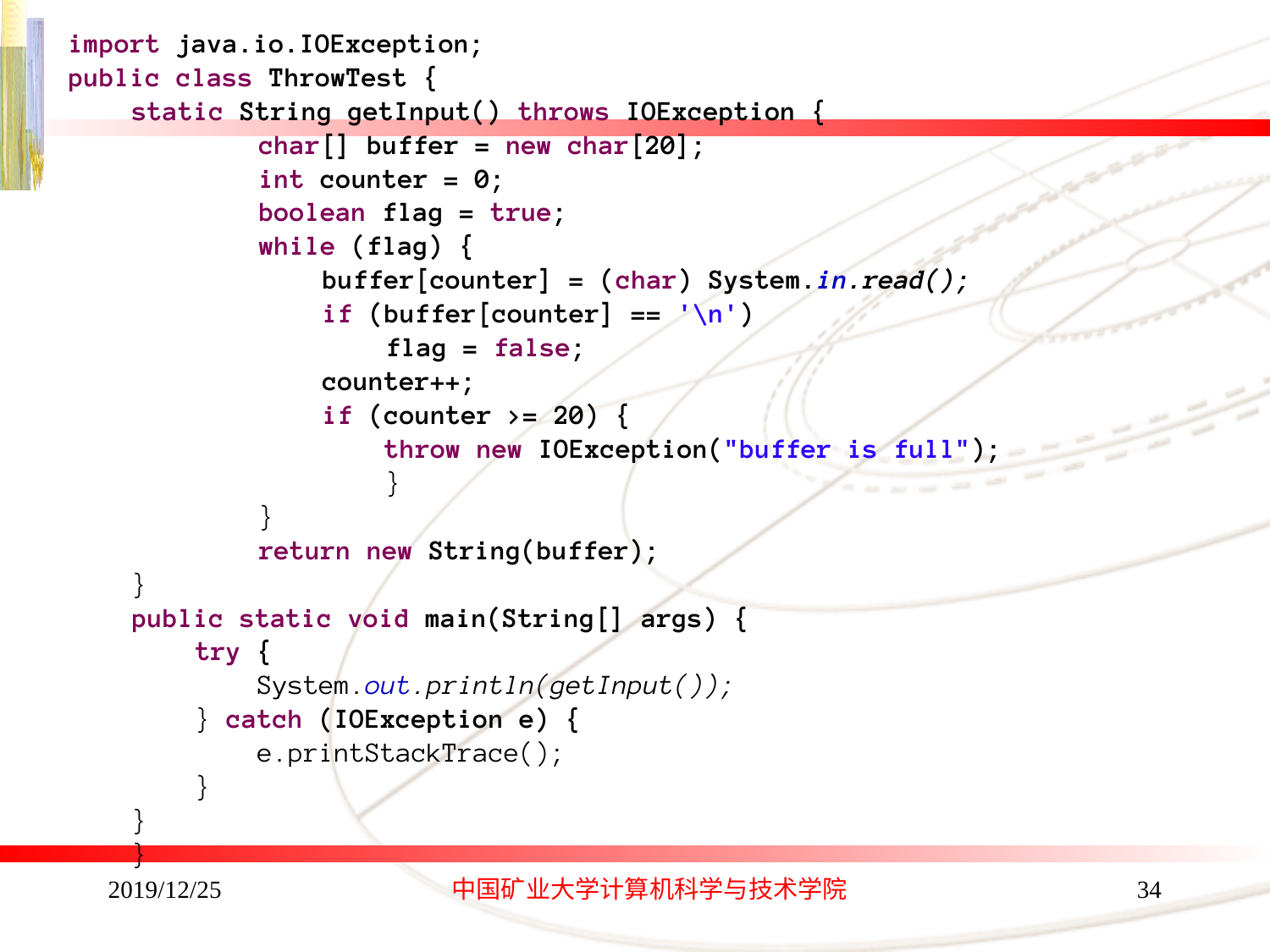

import java.io.IOException;
public class ThrowTest {
static String getInput() throws IOException {
char[] buffer = new char[20];
int counter = 0;
boolean flag = true;
while (flag) {
buffer[counter] = (char) System.in.read();
if (buffer[counter] == '\n')
flag = false;
counter++;
if (counter >= 20) {
    throw new IOException("buffer is full");
	}
}
return new String(buffer);
}
public static void main(String[] args) {
try {
    System.out.println(getInput());
} catch (IOException e) {
    e.printStackTrace();
}
}
}
2019/12/25
中国矿业大学计算机科学与技术学院
34